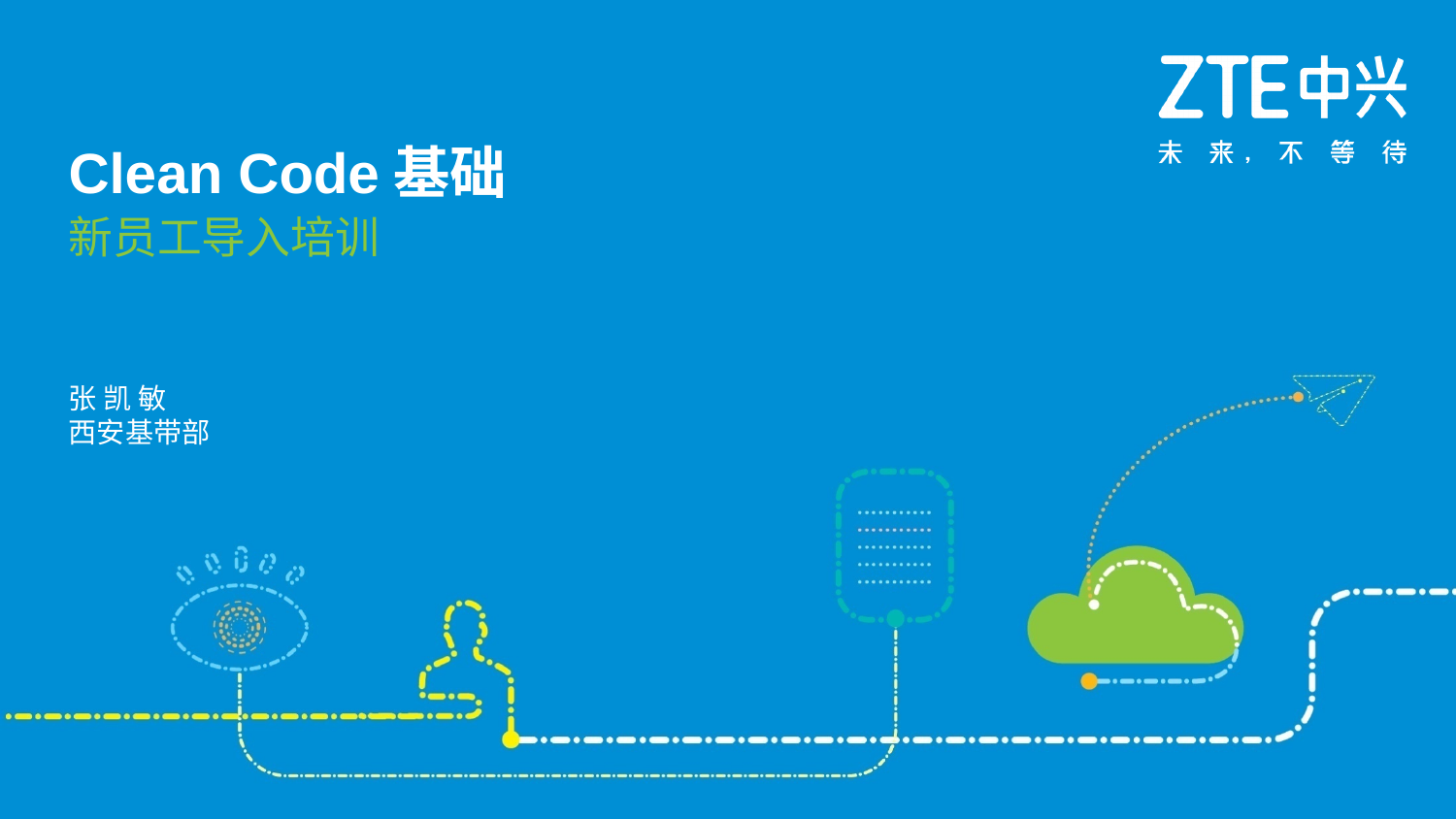

Clean Code基础
新员工导入培训
张 凯 敏
西安基带部